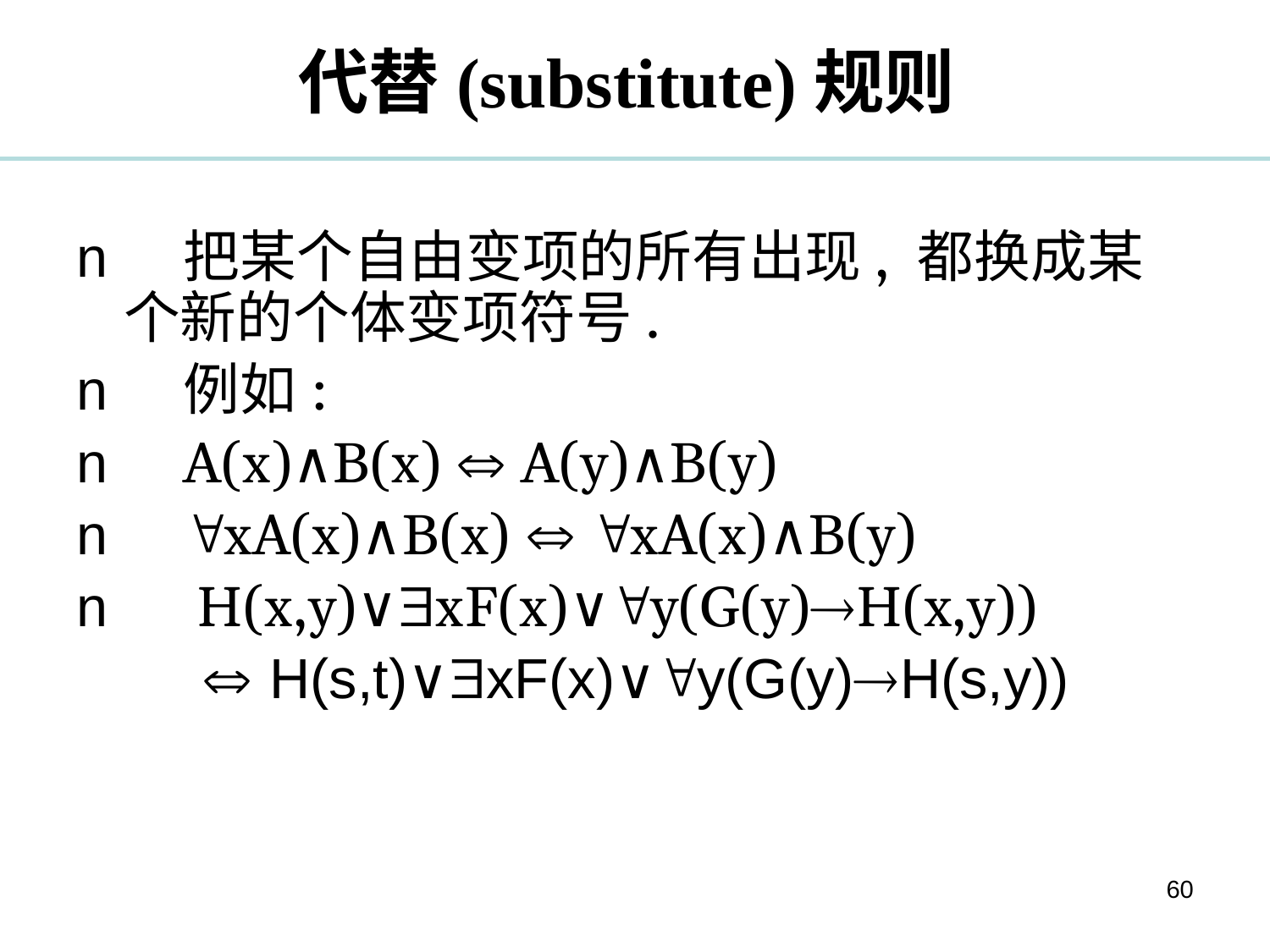

# 代替(substitute)规则
n    把某个自由变项的所有出现, 都换成某个新的个体变项符号.
n    例如:
n     A(x)∧B(x) ⇔ A(y)∧B(y)
n     ∀xA(x)∧B(x) ⇔ ∀xA(x)∧B(y)
n      H(x,y)∨∃xF(x)∨∀y(G(y)→H(x,y))
        ⇔ H(s,t)∨∃xF(x)∨∀y(G(y)→H(s,y))
60